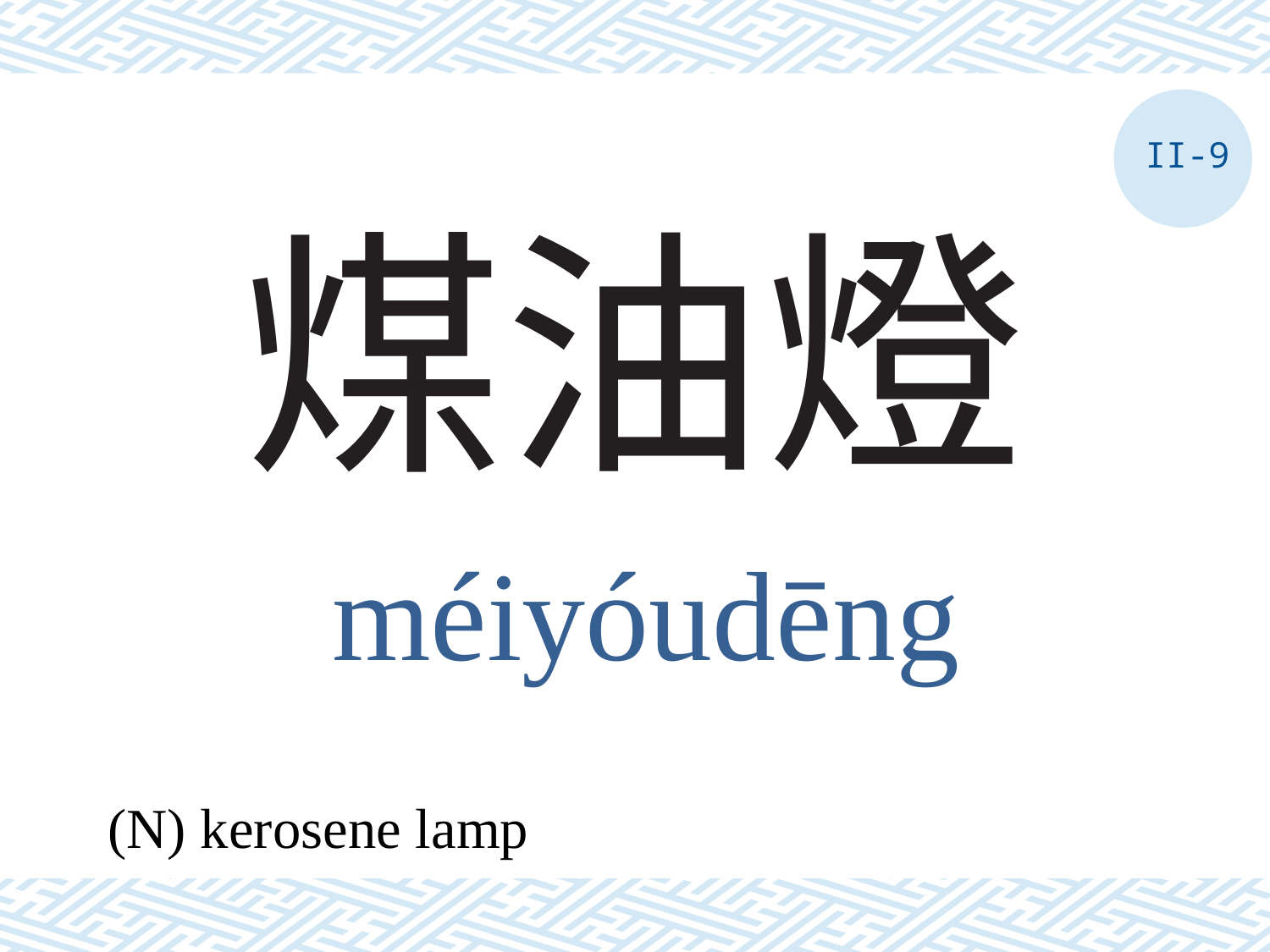

II-9

# 煤油燈
méiyóudēng
(N) kerosene lamp